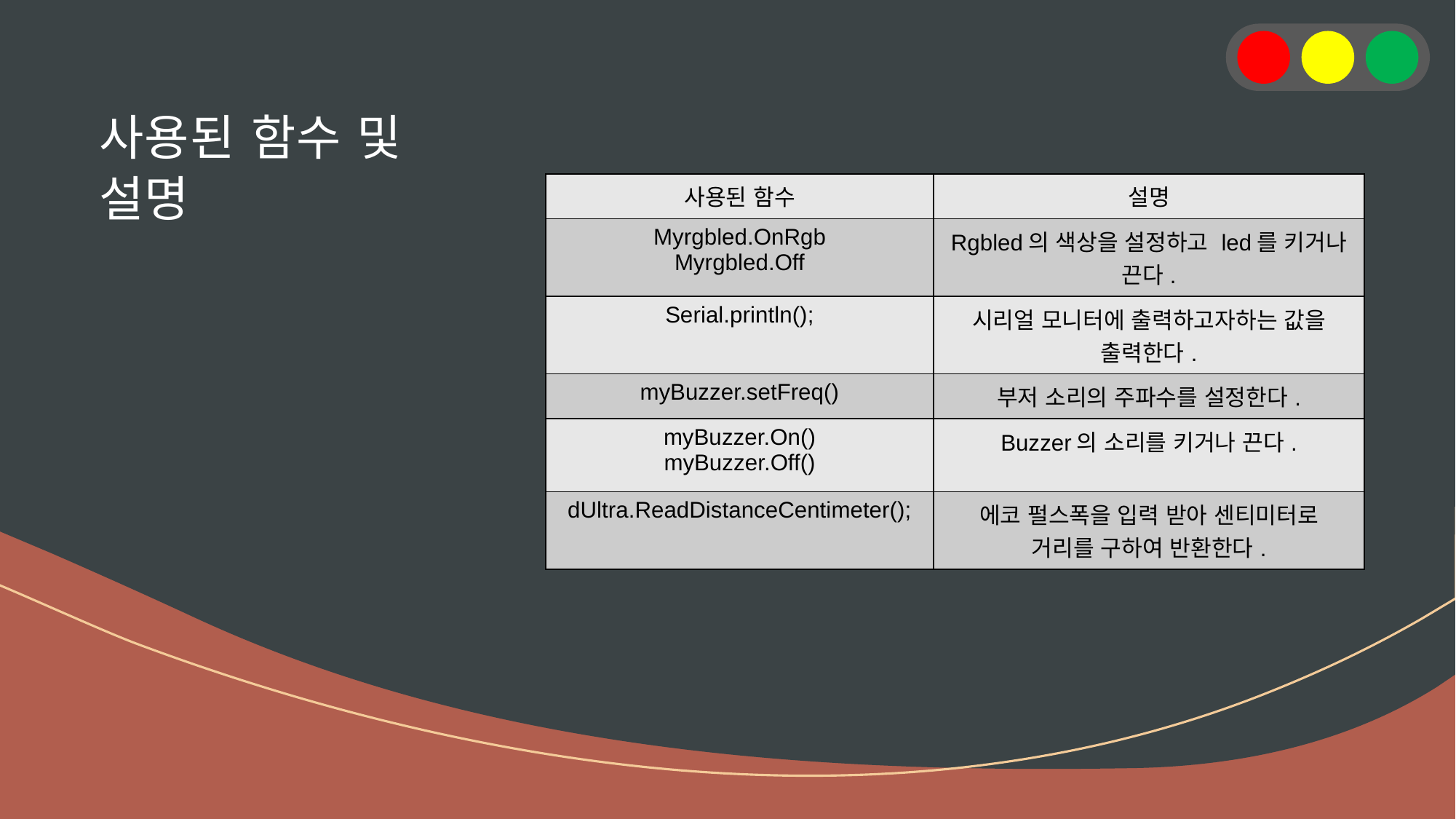

# 사용된 함수 및 설명
| 사용된 함수 | 설명 |
| --- | --- |
| Myrgbled.OnRgb Myrgbled.Off | Rgbled의 색상을 설정하고 led를 키거나 끈다. |
| Serial.println(); | 시리얼 모니터에 출력하고자하는 값을 출력한다. |
| myBuzzer.setFreq() | 부저 소리의 주파수를 설정한다. |
| myBuzzer.On() myBuzzer.Off() | Buzzer의 소리를 키거나 끈다. |
| dUltra.ReadDistanceCentimeter(); | 에코 펄스폭을 입력 받아 센티미터로 거리를 구하여 반환한다. |